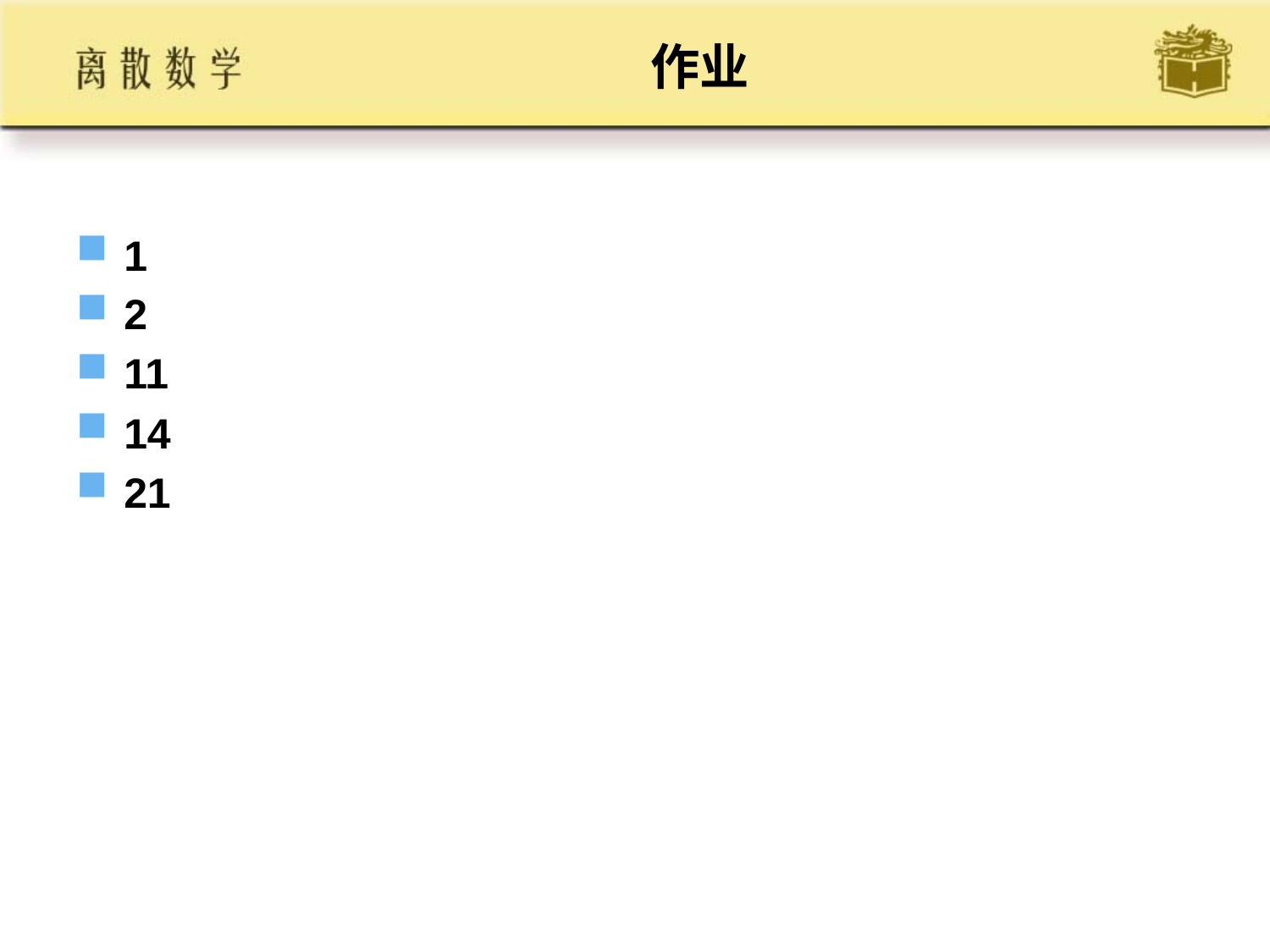

# 作业
1
2
11
14
21